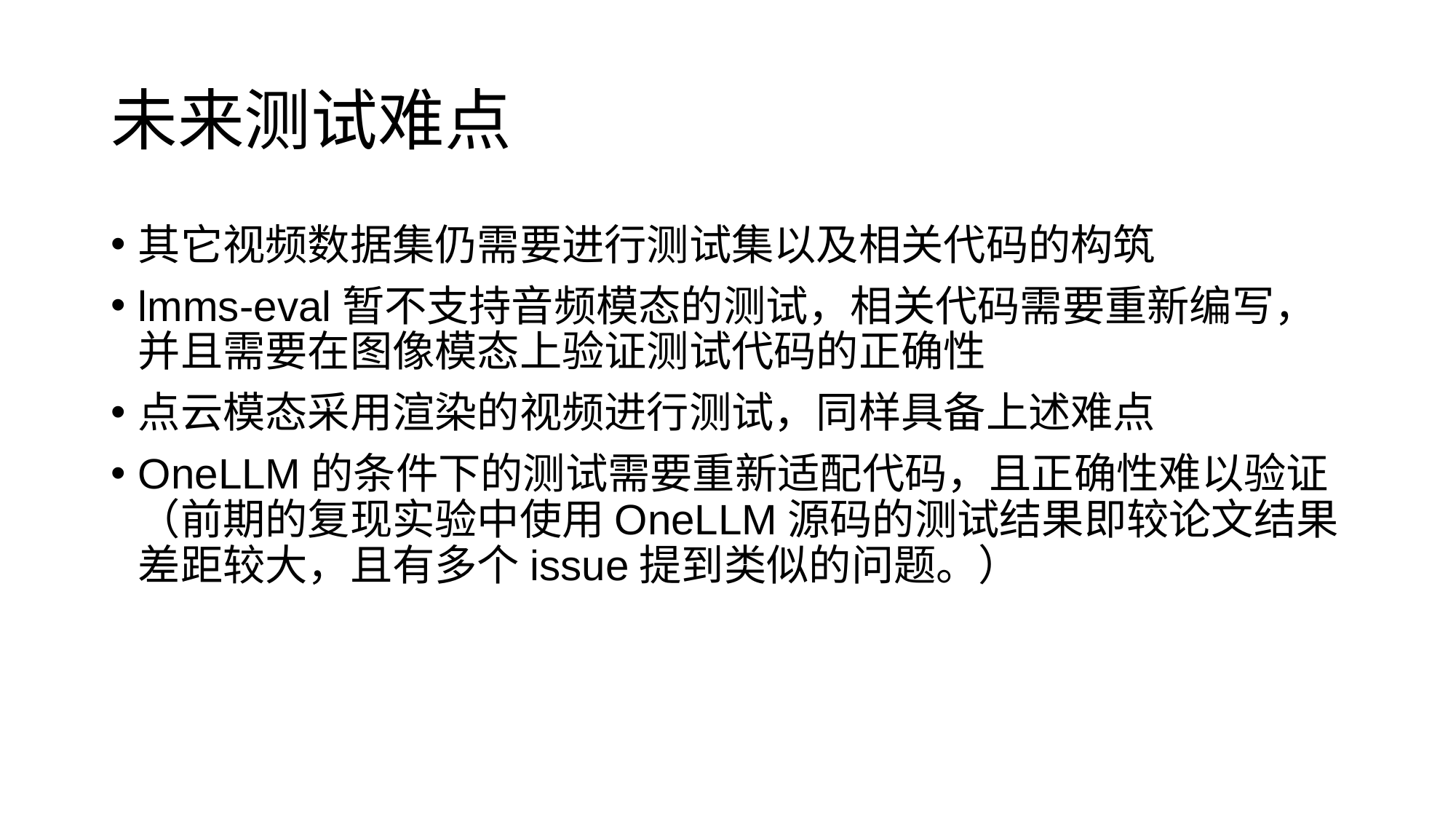

# 未来测试难点
其它视频数据集仍需要进行测试集以及相关代码的构筑
lmms-eval暂不支持音频模态的测试，相关代码需要重新编写，并且需要在图像模态上验证测试代码的正确性
点云模态采用渲染的视频进行测试，同样具备上述难点
OneLLM的条件下的测试需要重新适配代码，且正确性难以验证（前期的复现实验中使用OneLLM源码的测试结果即较论文结果差距较大，且有多个issue提到类似的问题。）